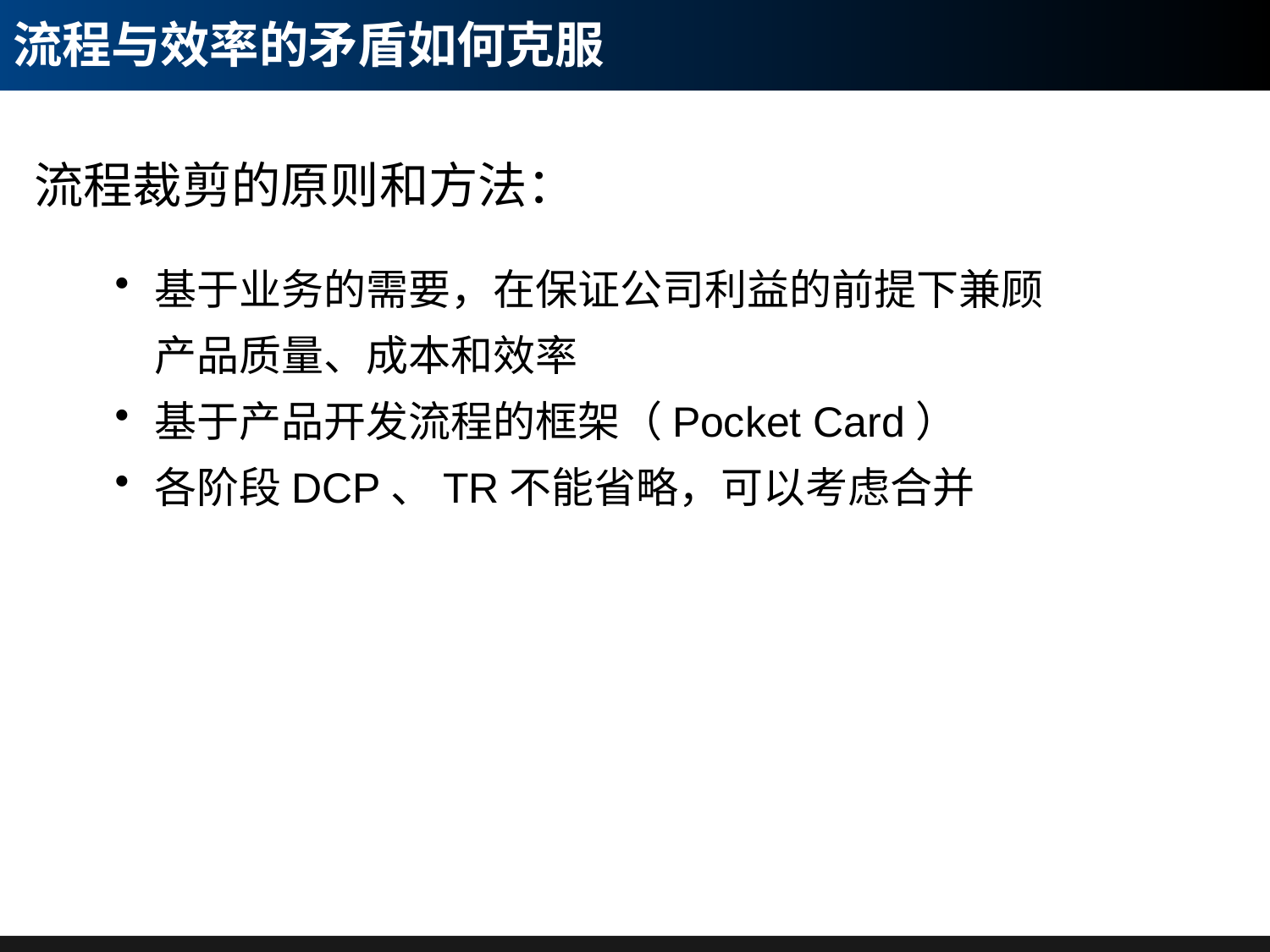

流程与效率的矛盾如何克服
流程裁剪的原则和方法：
基于业务的需要，在保证公司利益的前提下兼顾产品质量、成本和效率
基于产品开发流程的框架（Pocket Card）
各阶段DCP、TR不能省略，可以考虑合并